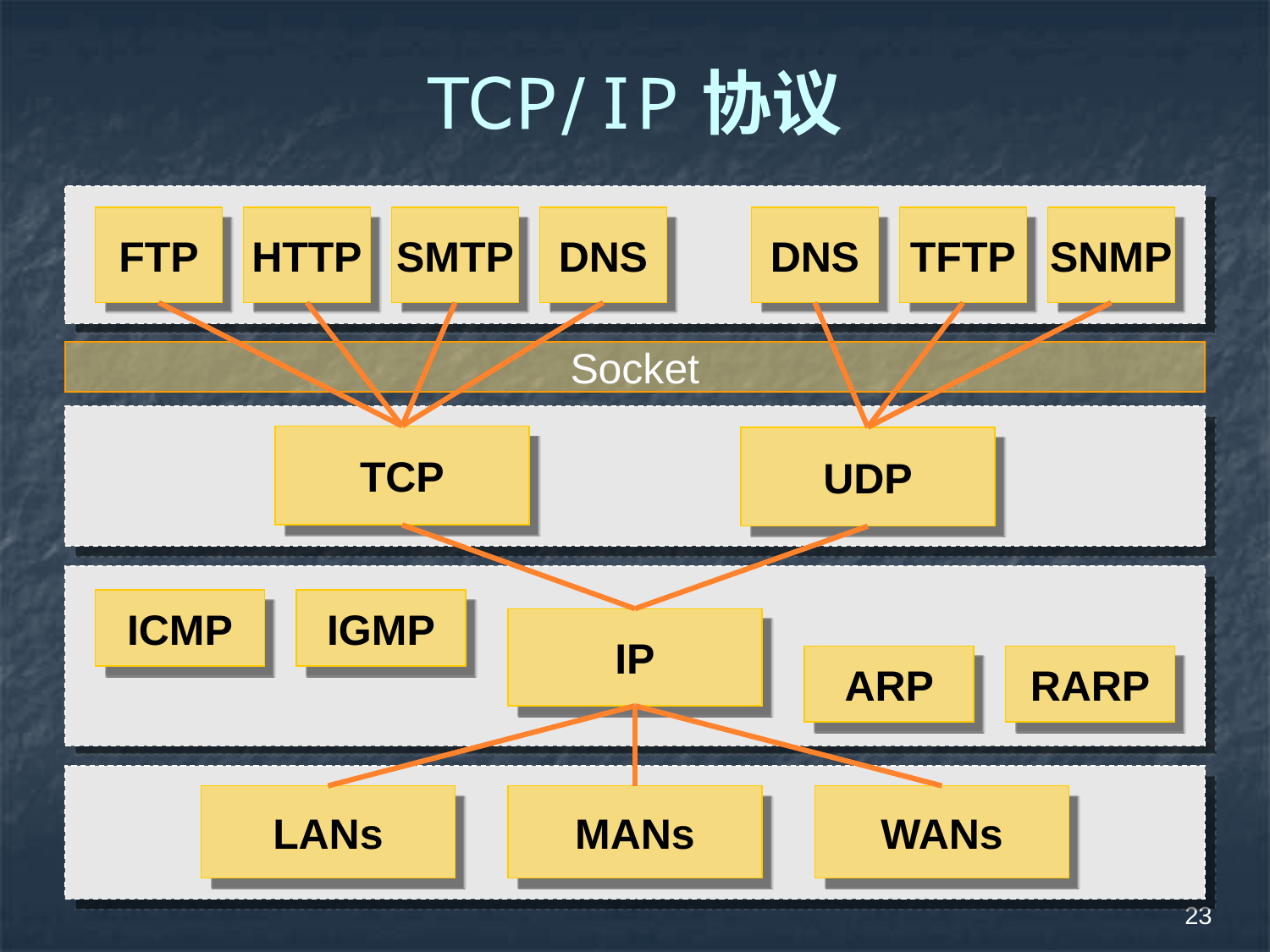

# TCP/IP协议

FTP
HTTP
SMTP
DNS
DNS
TFTP
SNMP
Socket

TCP
UDP

ICMP
IGMP
IP
ARP
RARP

LANs
MANs
WANs
23